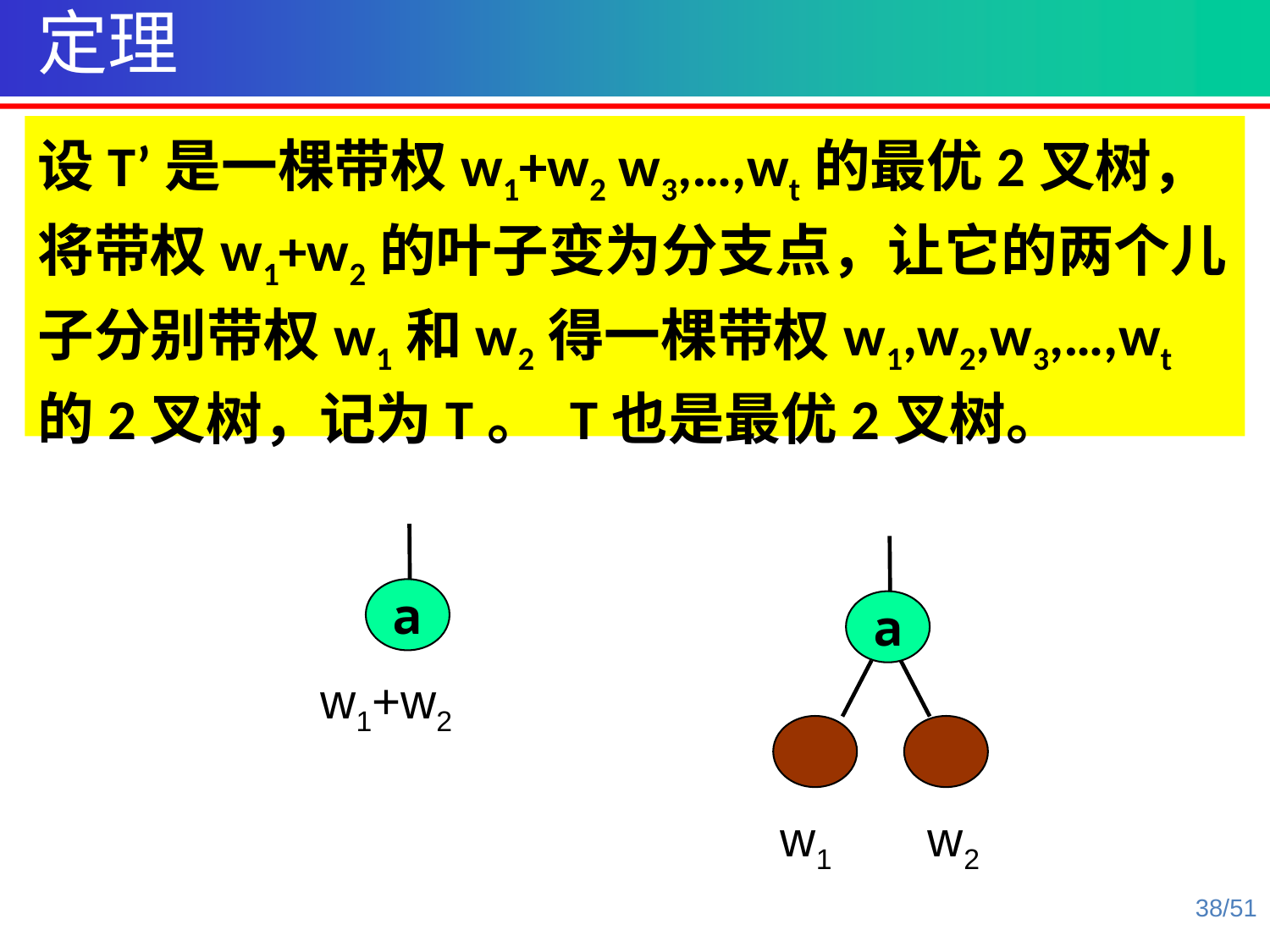

定理
设T’是一棵带权w1+w2 w3,…,wt的最优2叉树，将带权w1+w2的叶子变为分支点，让它的两个儿子分别带权w1和w2得一棵带权w1,w2,w3,…,wt的2叉树，记为T。 T也是最优2叉树。

a
w1+w2

a

w1       w2
38/51